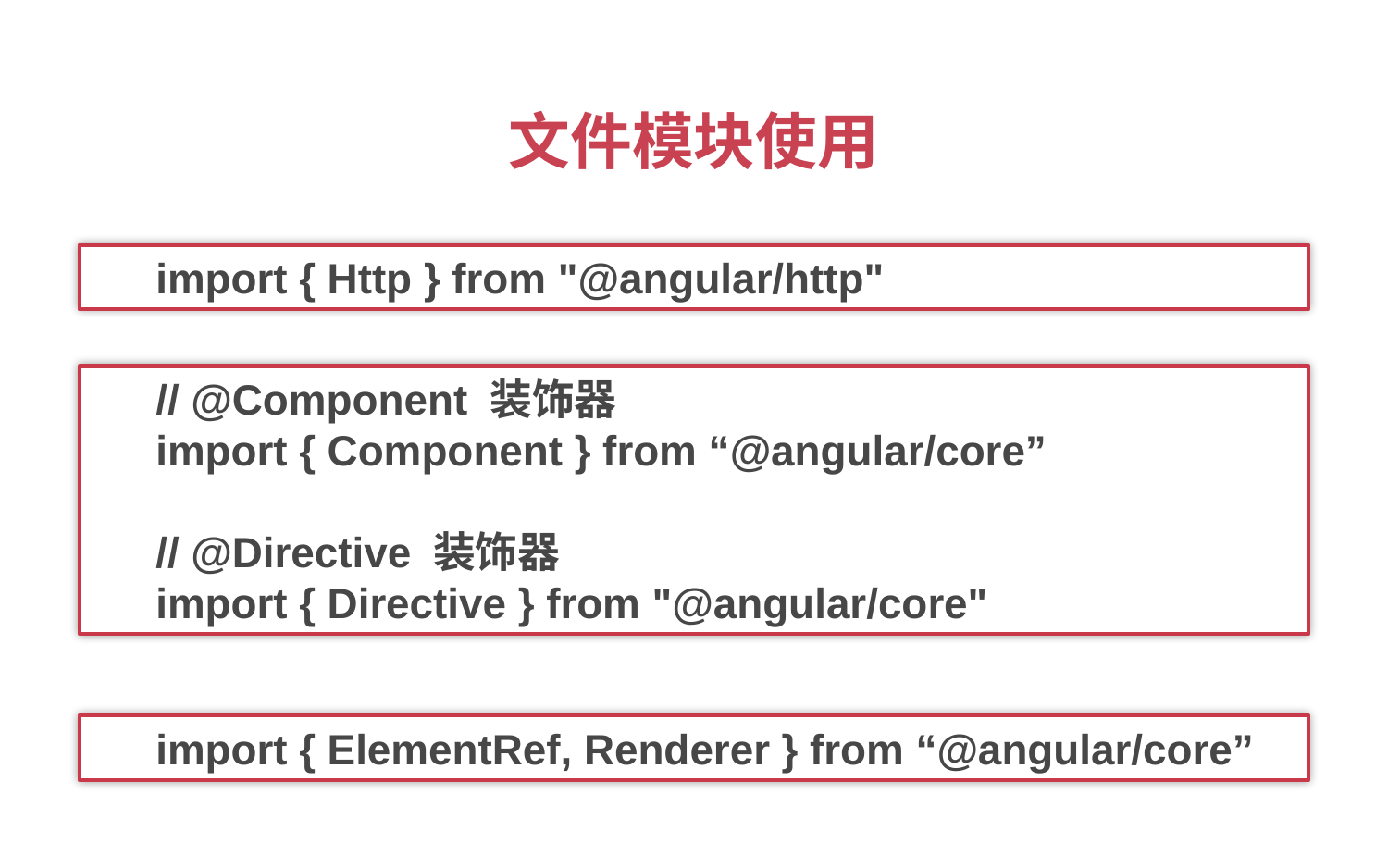

文件模块使用
import { Http } from "@angular/http"
// @Component 装饰器
import { Component } from “@angular/core”

// @Directive 装饰器
import { Directive } from "@angular/core"
import { ElementRef, Renderer } from “@angular/core”